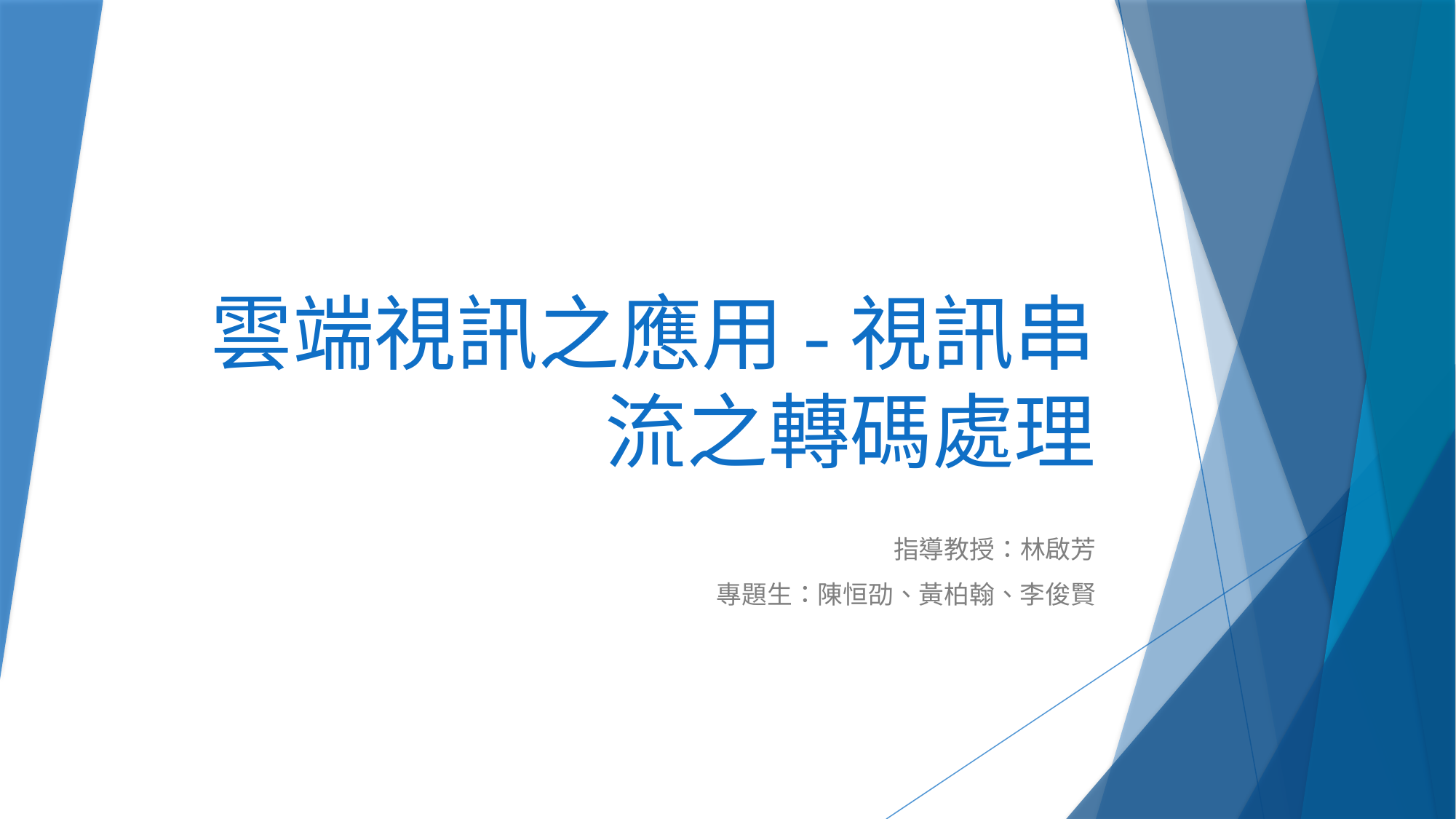

# 雲端視訊之應用-視訊串流之轉碼處理

指導教授：林啟芳
專題生：陳恒劭、黃柏翰、李俊賢